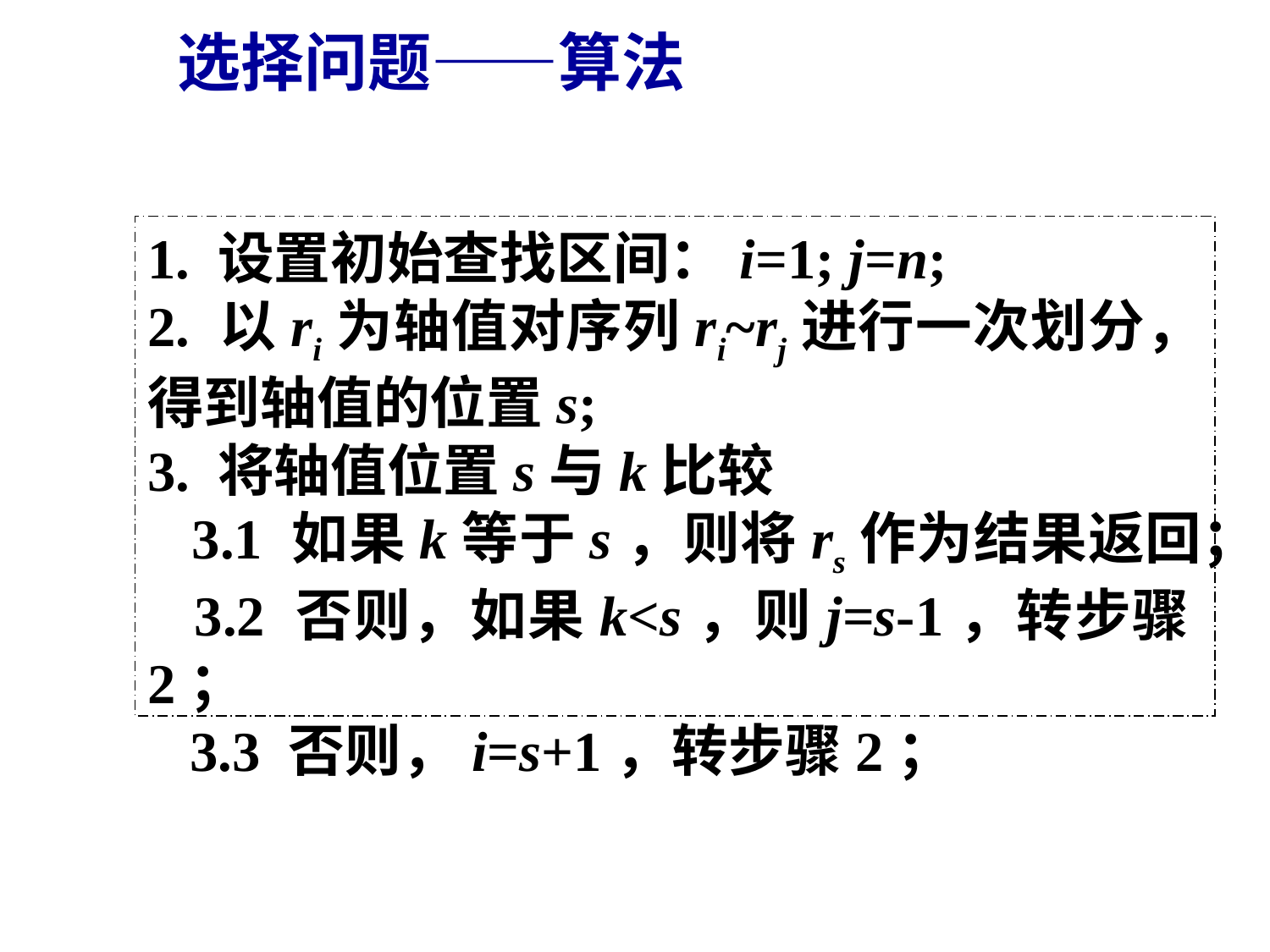

选择问题——算法
1. 设置初始查找区间：i=1; j=n;
2. 以ri为轴值对序列ri~rj进行一次划分，得到轴值的位置s;
3. 将轴值位置s与k比较
   3.1 如果k等于s，则将rs作为结果返回；
   3.2 否则，如果k<s，则j=s-1，转步骤2；
   3.3 否则，i=s+1，转步骤2；